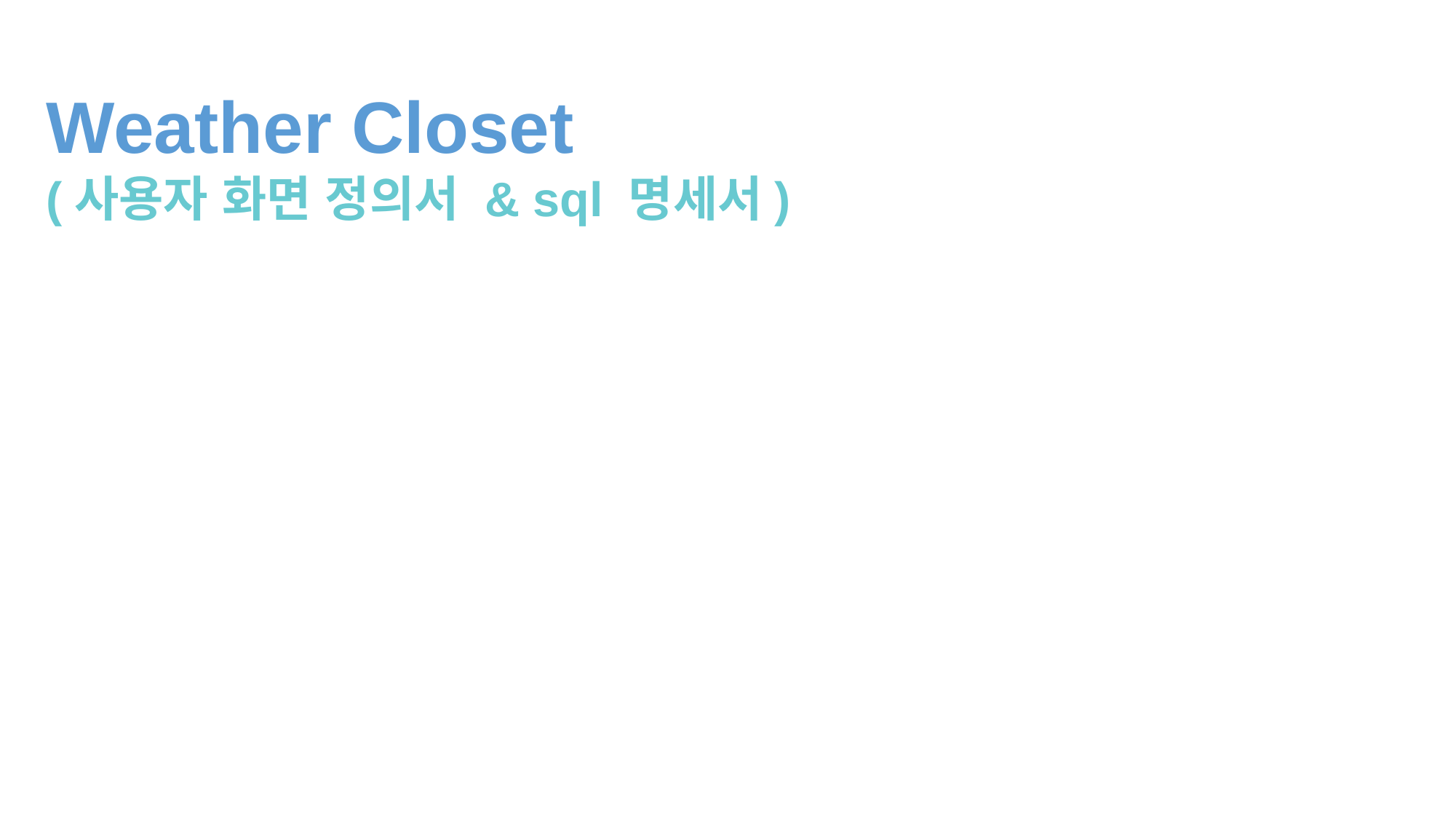

Weather Closet
(사용자 화면 정의서 & sql 명세서)